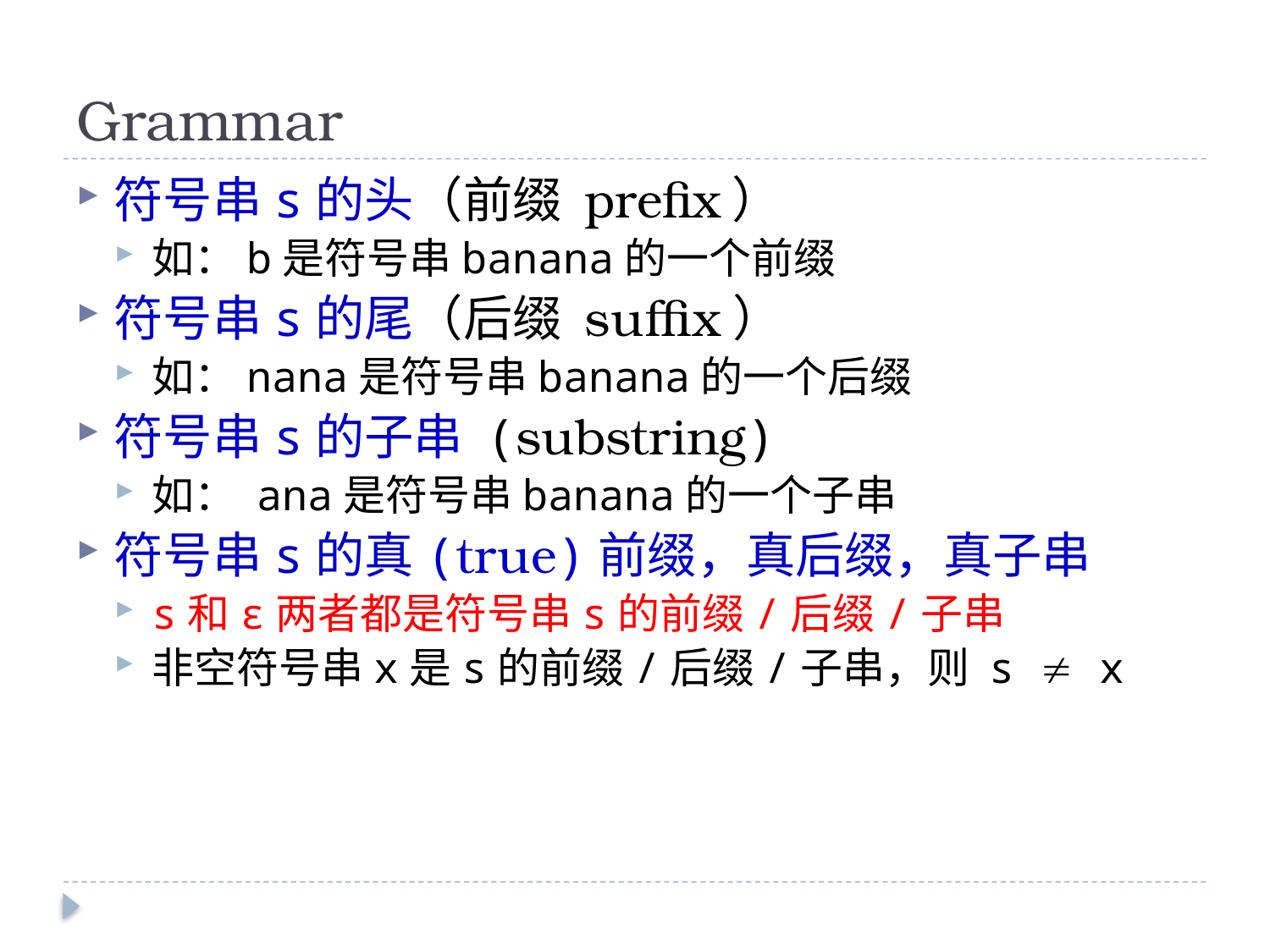

# Grammar
符号串s的头（前缀 prefix）
如：b是符号串banana的一个前缀
符号串s的尾（后缀 suffix）
如：nana是符号串banana的一个后缀
符号串s的子串 (substring)
如： ana是符号串banana的一个子串
符号串s的真(true)前缀，真后缀，真子串
s和ε两者都是符号串s的前缀/后缀/子串
非空符号串x是s的前缀/后缀/子串，则 s ≠ x

21